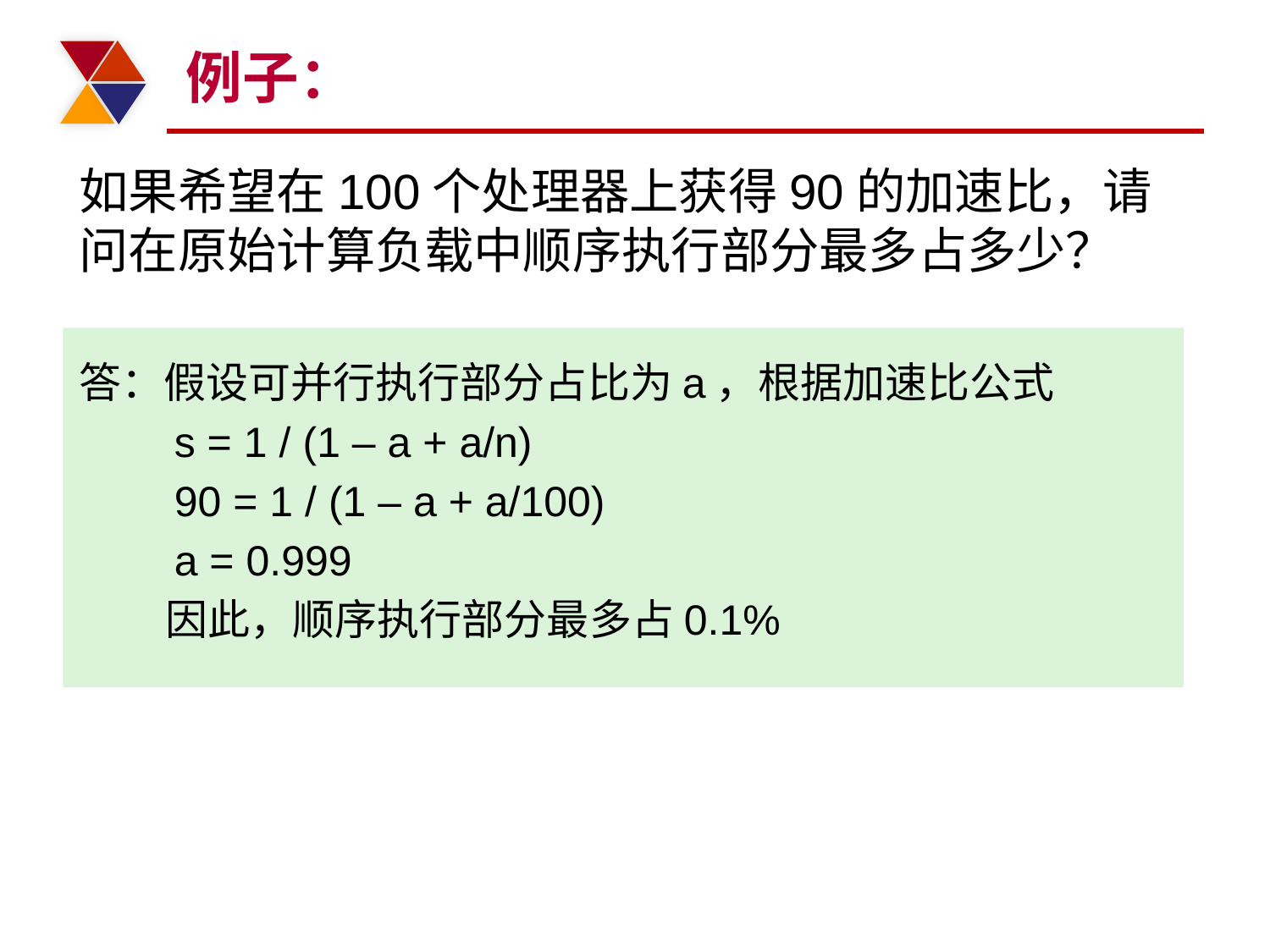

# 例子：
如果希望在100个处理器上获得90的加速比，请问在原始计算负载中顺序执行部分最多占多少？

答：假设可并行执行部分占比为a，根据加速比公式
        s = 1 / (1 – a + a/n)
        90 = 1 / (1 – a + a/100)
        a = 0.999
        因此，顺序执行部分最多占0.1%